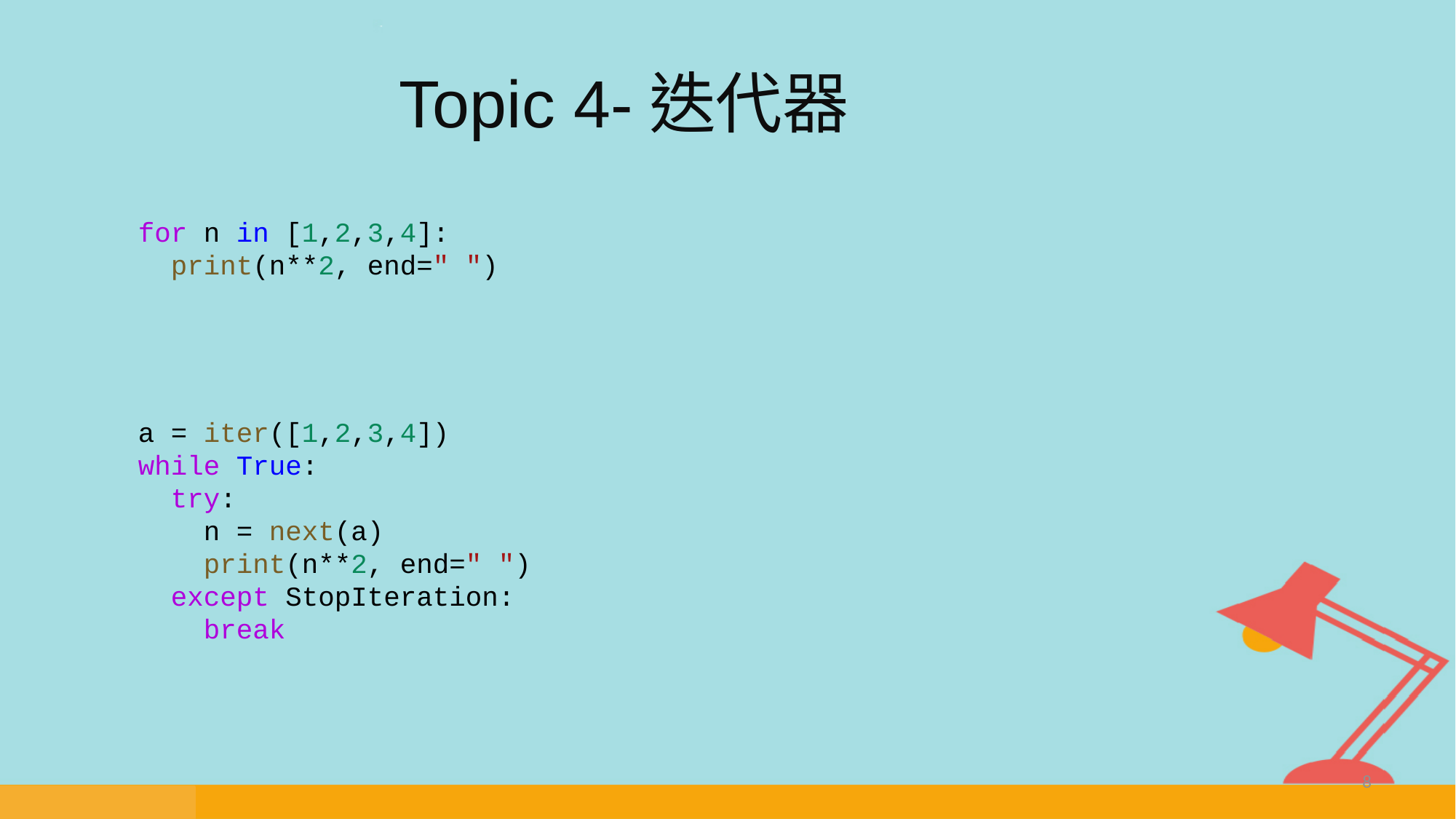

# Topic 4-迭代器

for n in [1,2,3,4]:
  print(n**2, end=" ")
a = iter([1,2,3,4])
while True:
  try:
    n = next(a)
    print(n**2, end=" ")
  except StopIteration:
    break
8